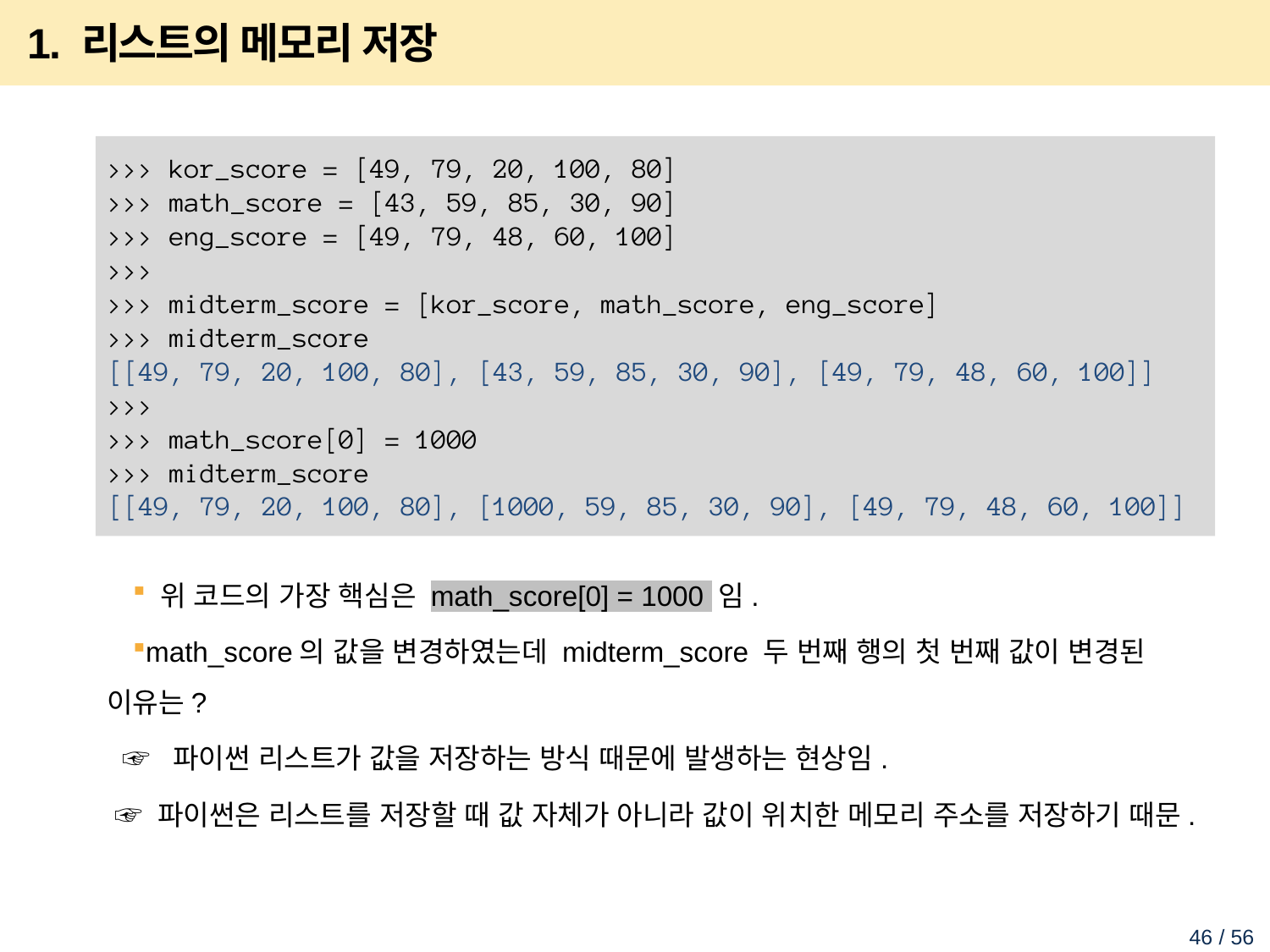

# 1. 리스트의 메모리 저장

 위 코드의 가장 핵심은 math_score[0] = 1000 임.
math_score의 값을 변경하였는데 midterm_score 두 번째 행의 첫 번째 값이 변경된 이유는?
  ☞  파이썬 리스트가 값을 저장하는 방식 때문에 발생하는 현상임.
 ☞ 파이썬은 리스트를 저장할 때 값 자체가 아니라 값이 위치한 메모리 주소를 저장하기 때문.
>>> kor_score = [49, 79, 20, 100, 80]
>>> math_score = [43, 59, 85, 30, 90]
>>> eng_score = [49, 79, 48, 60, 100]
>>>
>>> midterm_score = [kor_score, math_score, eng_score]
>>> midterm_score
[[49, 79, 20, 100, 80], [43, 59, 85, 30, 90], [49, 79, 48, 60, 100]]
>>>
>>> math_score[0] = 1000
>>> midterm_score
[[49, 79, 20, 100, 80], [1000, 59, 85, 30, 90], [49, 79, 48, 60, 100]]